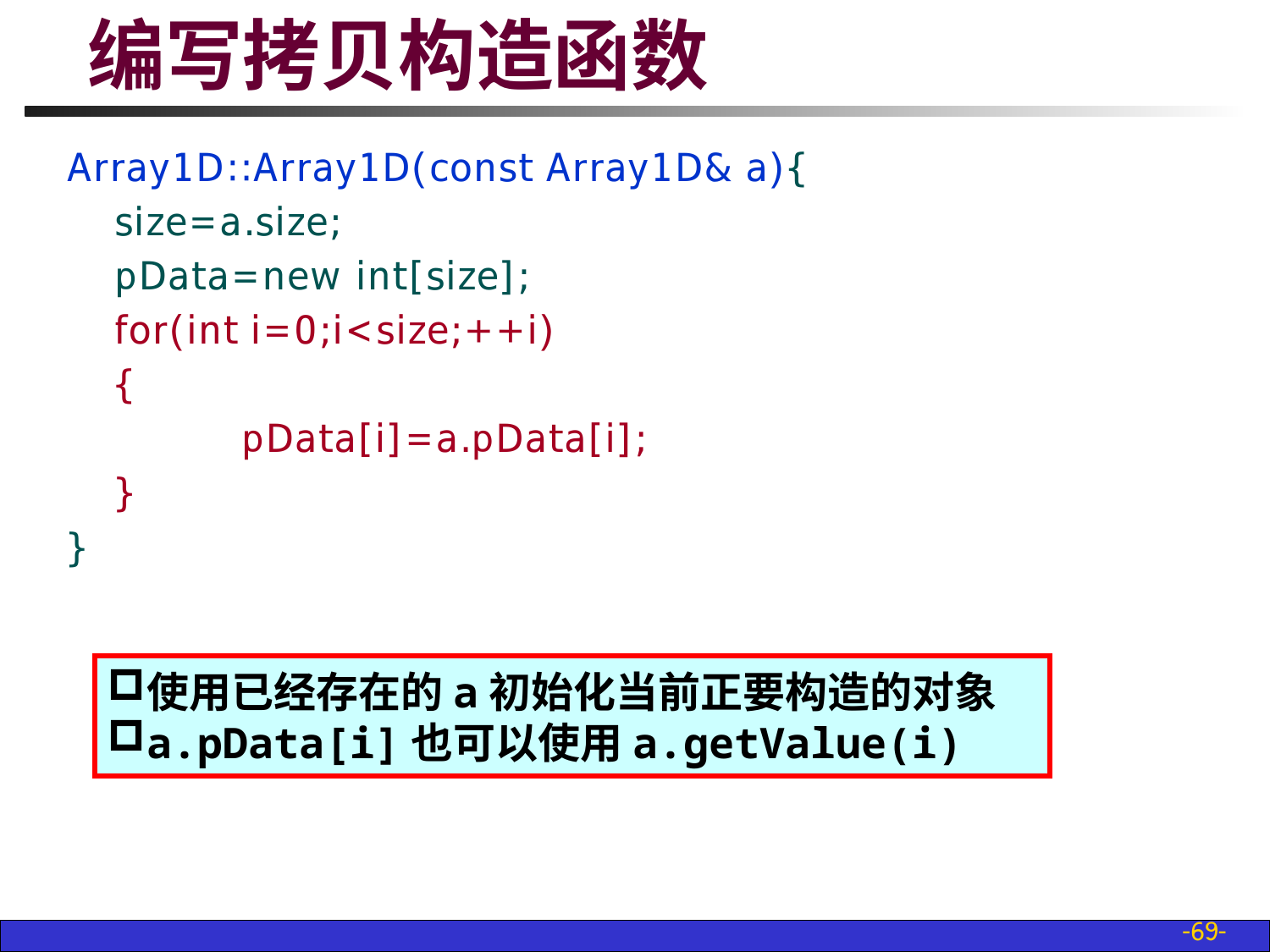

# 编写拷贝构造函数
Array1D::Array1D(const Array1D& a){
	size=a.size;
	pData=new int[size];
	for(int i=0;i<size;++i)
	{
		pData[i]=a.pData[i];
	}
}
使用已经存在的a初始化当前正要构造的对象
a.pData[i]也可以使用a.getValue(i)
-69-